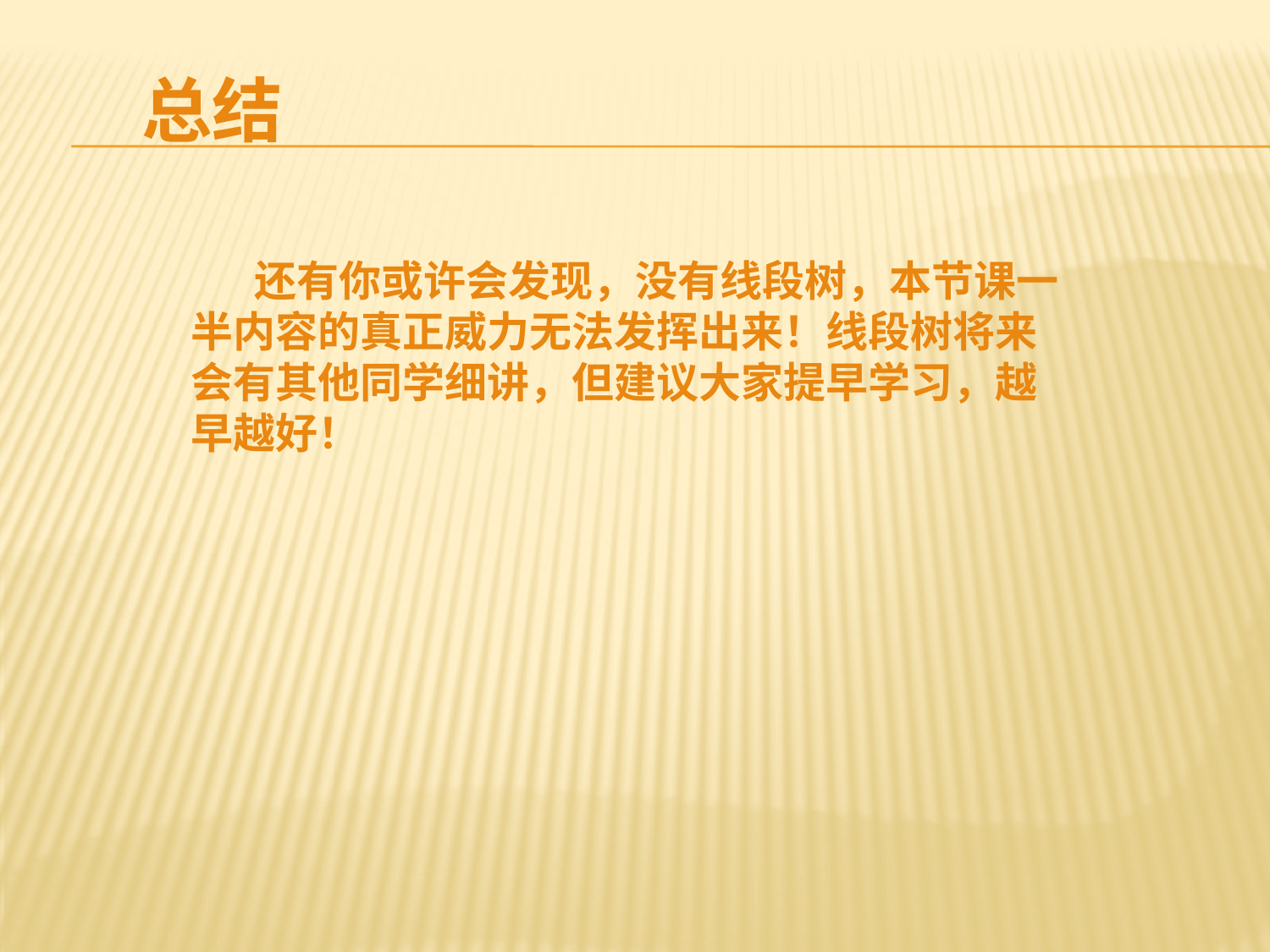

总结
还有你或许会发现，没有线段树，本节课一半内容的真正威力无法发挥出来！线段树将来会有其他同学细讲，但建议大家提早学习，越早越好！